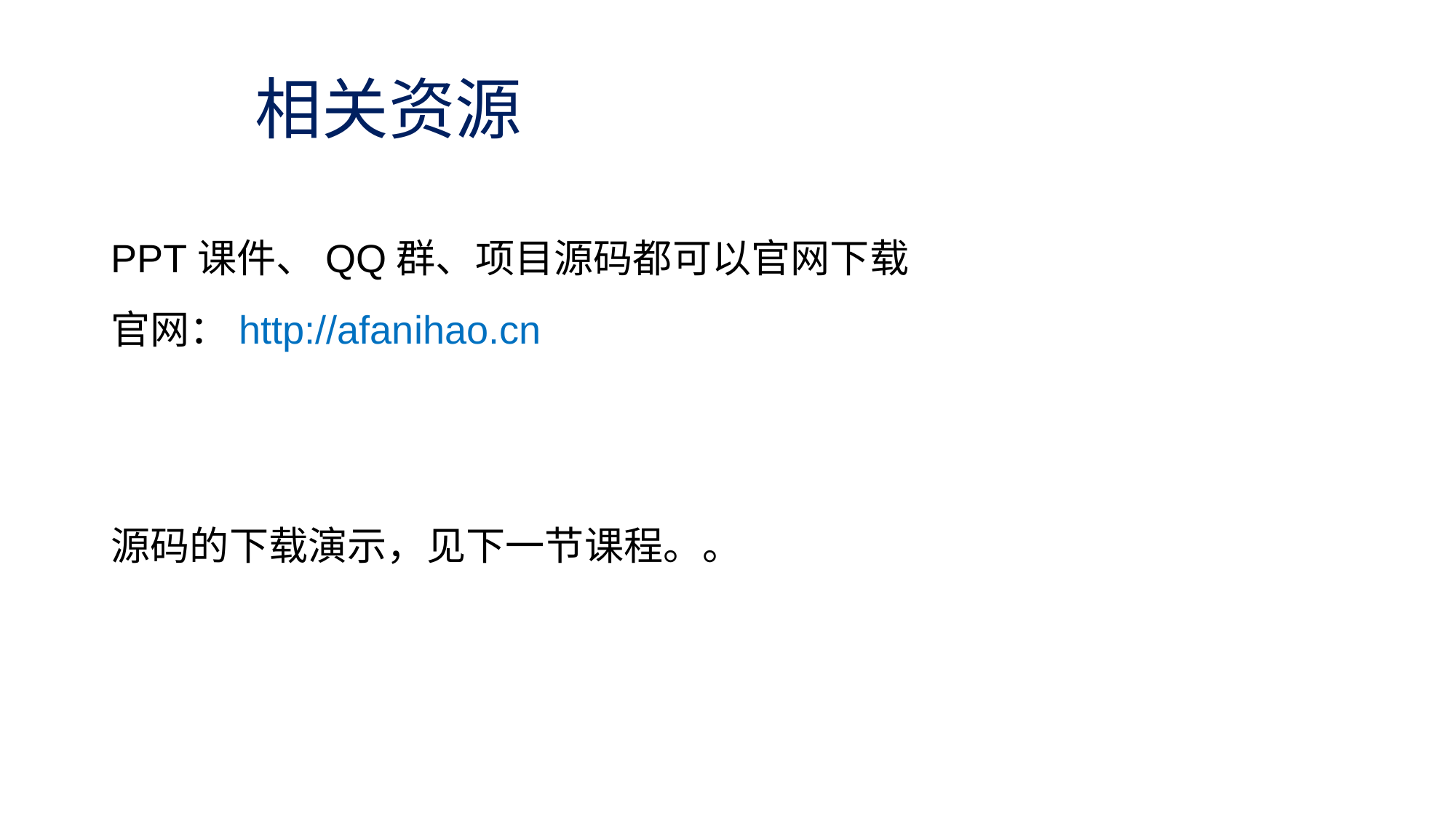

# 相关资源
PPT课件、QQ群、项目源码都可以官网下载
官网：http://afanihao.cn

源码的下载演示，见下一节课程。。